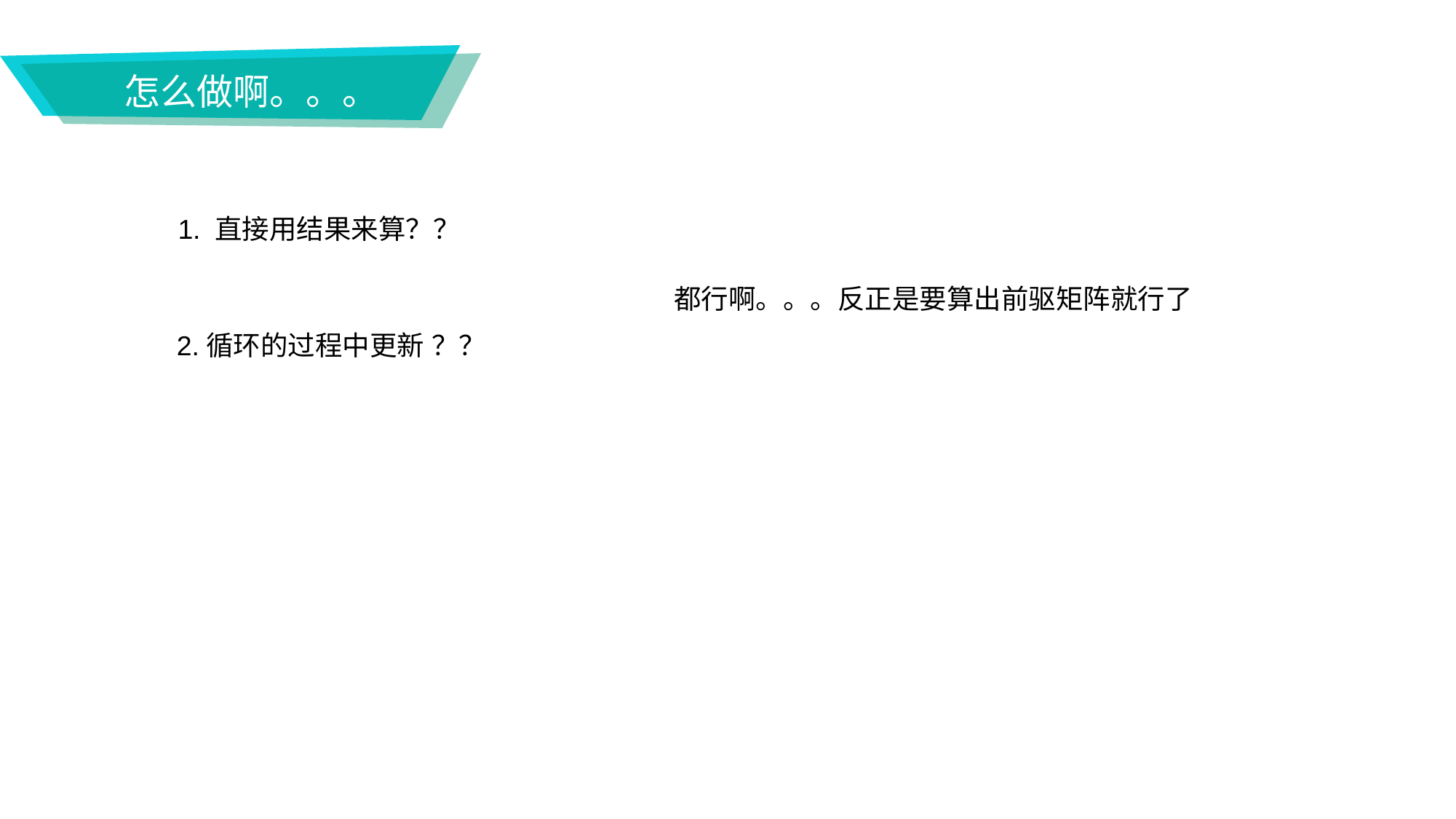

怎么做啊。。。
1. 直接用结果来算？？
都行啊。。。反正是要算出前驱矩阵就行了
2.循环的过程中更新 ？？